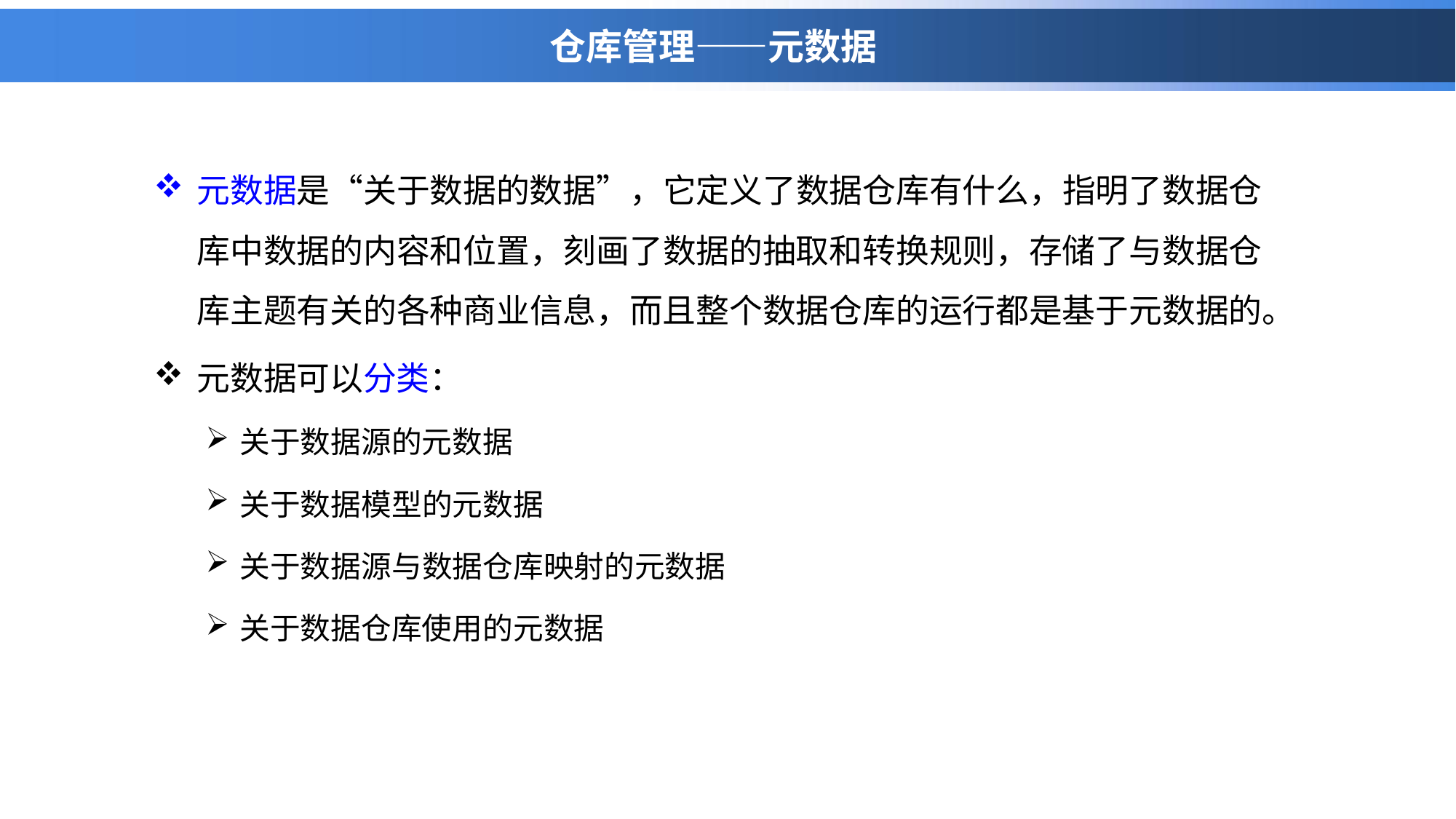

# 仓库管理——元数据
元数据是“关于数据的数据”，它定义了数据仓库有什么，指明了数据仓库中数据的内容和位置，刻画了数据的抽取和转换规则，存储了与数据仓库主题有关的各种商业信息，而且整个数据仓库的运行都是基于元数据的。
元数据可以分类：
关于数据源的元数据
关于数据模型的元数据
关于数据源与数据仓库映射的元数据
关于数据仓库使用的元数据